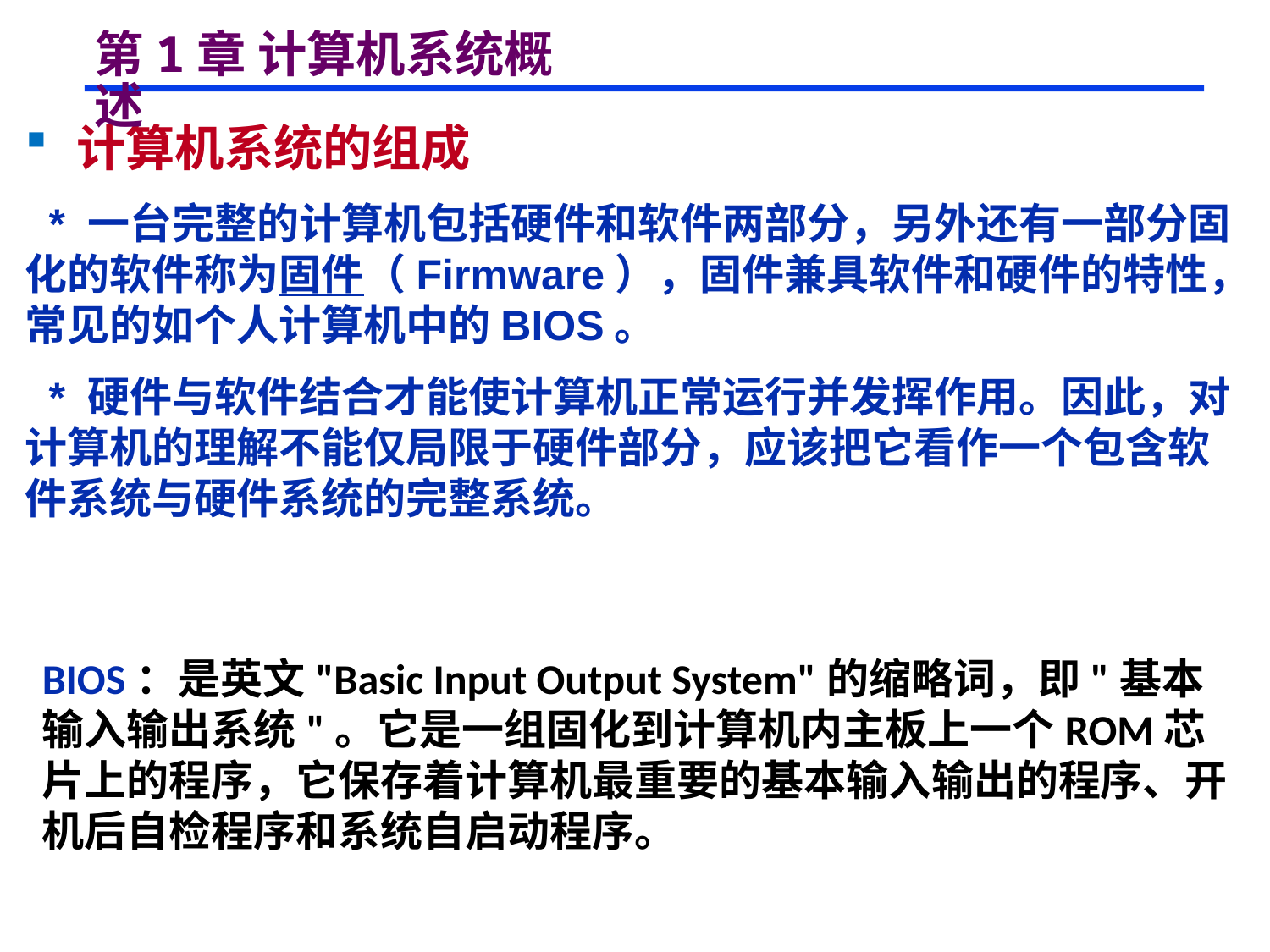

# 第1章 计算机系统概述
 计算机系统的组成
  * 一台完整的计算机包括硬件和软件两部分，另外还有一部分固化的软件称为固件（Firmware），固件兼具软件和硬件的特性，常见的如个人计算机中的BIOS。
  * 硬件与软件结合才能使计算机正常运行并发挥作用。因此，对计算机的理解不能仅局限于硬件部分，应该把它看作一个包含软件系统与硬件系统的完整系统。
BIOS：是英文"Basic Input Output System"的缩略词，即"基本输入输出系统"。它是一组固化到计算机内主板上一个ROM芯片上的程序，它保存着计算机最重要的基本输入输出的程序、开机后自检程序和系统自启动程序。